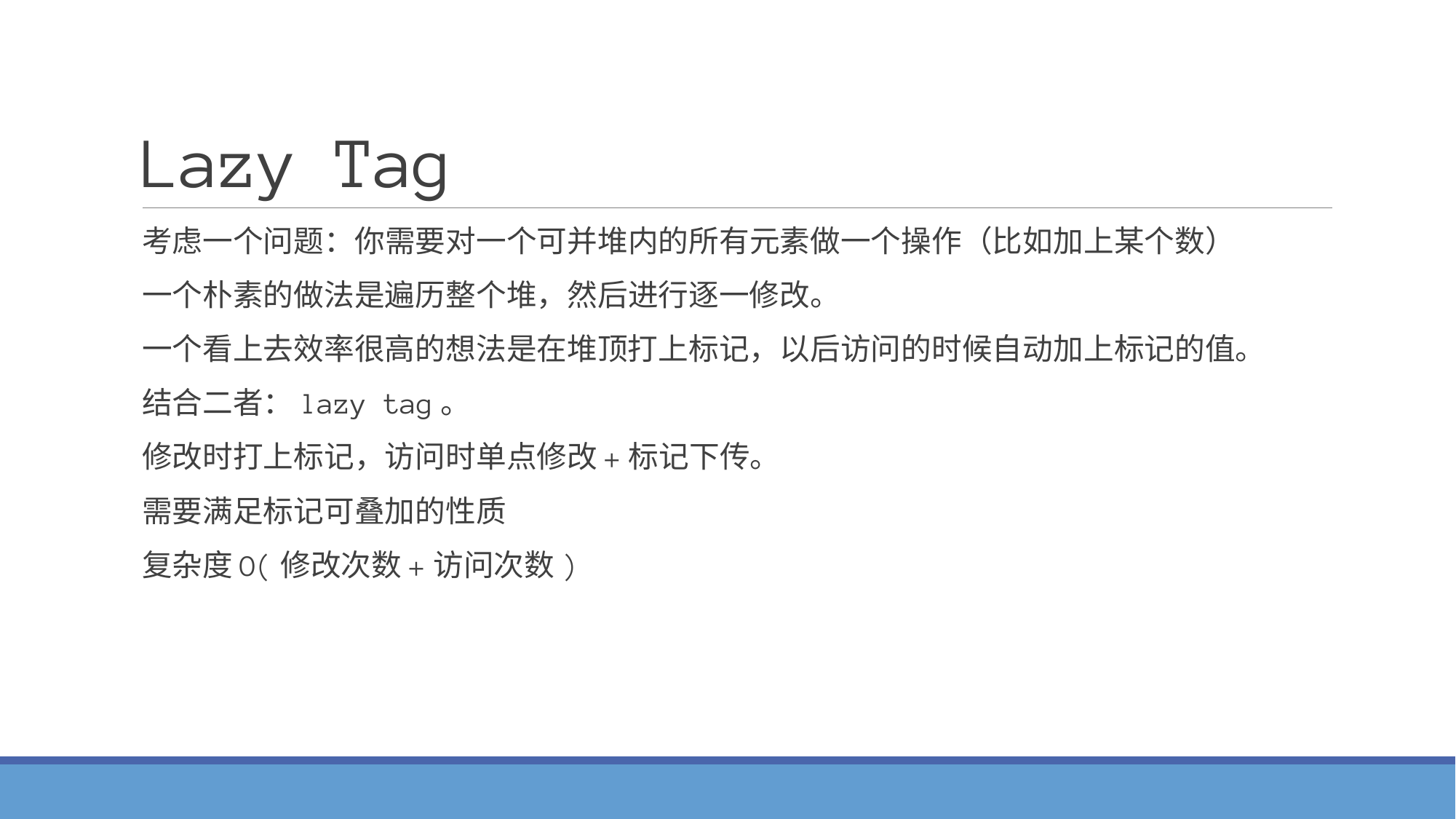

# Lazy Tag
考虑一个问题：你需要对一个可并堆内的所有元素做一个操作（比如加上某个数）
一个朴素的做法是遍历整个堆，然后进行逐一修改。
一个看上去效率很高的想法是在堆顶打上标记，以后访问的时候自动加上标记的值。
结合二者：lazy tag。
修改时打上标记，访问时单点修改+标记下传。
需要满足标记可叠加的性质
复杂度O(修改次数+访问次数)